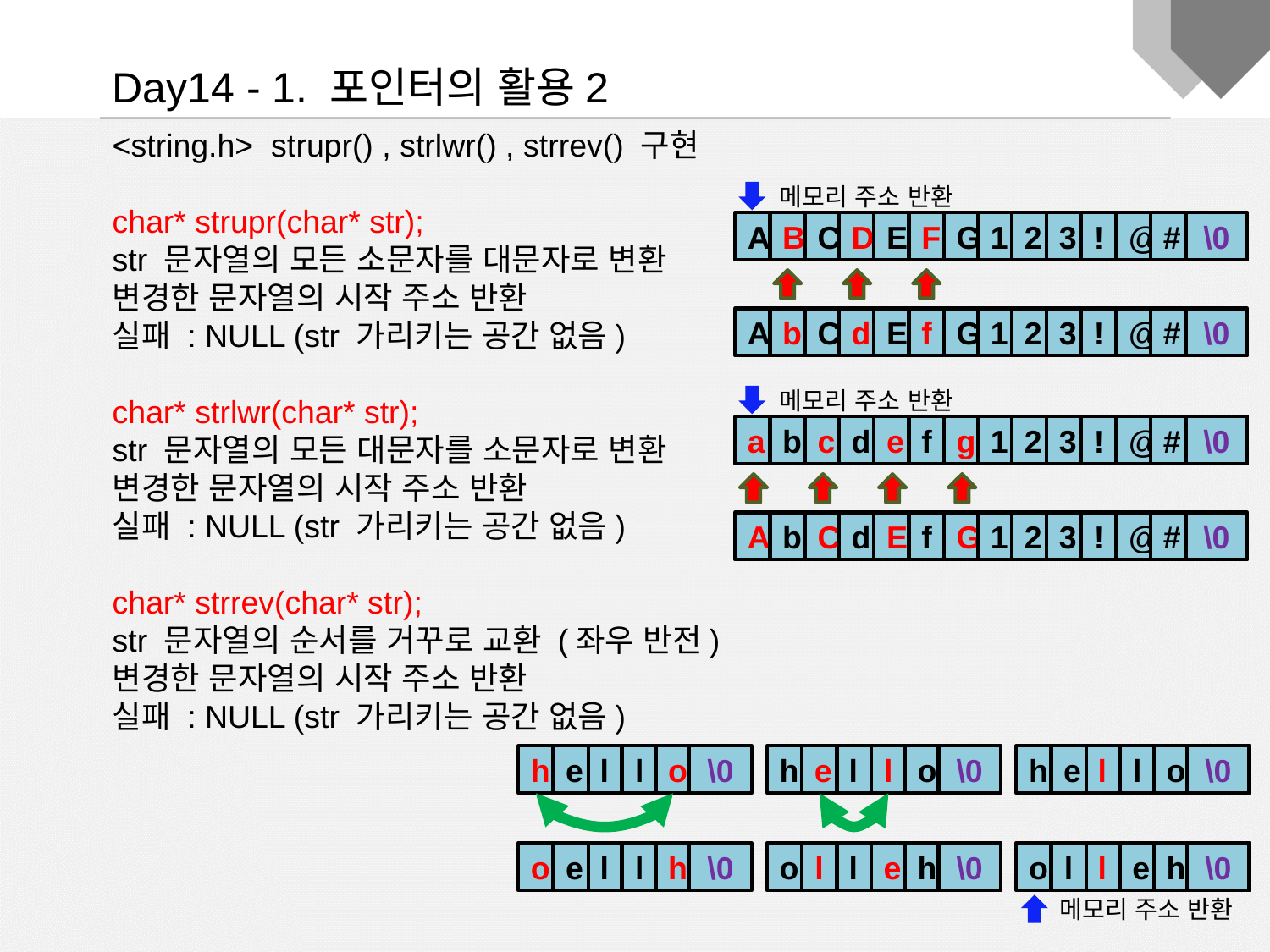

Day14 - 1. 포인터의 활용2
<string.h>  strupr() , strlwr() , strrev() 구현

char* strupr(char* str);
str 문자열의 모든 소문자를 대문자로 변환
변경한 문자열의 시작 주소 반환
실패 : NULL (str 가리키는 공간 없음)

char* strlwr(char* str);
str 문자열의 모든 대문자를 소문자로 변환
변경한 문자열의 시작 주소 반환
실패 : NULL (str 가리키는 공간 없음)

char* strrev(char* str);
str 문자열의 순서를 거꾸로 교환 (좌우 반전)
변경한 문자열의 시작 주소 반환
실패 : NULL (str 가리키는 공간 없음)

메모리 주소 반환

A
B
C
D
E
F
G
1
2
3
!
@
#
\0

A
b
C
d
E
f
G
1
2
3
!
@
#
\0
메모리 주소 반환

a
b
c
d
e
f
g
1
2
3
!
@
#
\0

A
b
C
d
E
f
G
1
2
3
!
@
#
\0
h
e
l
l
o
\0
h
e
l
l
o
\0
h
e
l
l
o
\0
o
e
l
l
h
\0
o
l
l
e
h
\0
o
l
l
e
h
\0
메모리 주소 반환